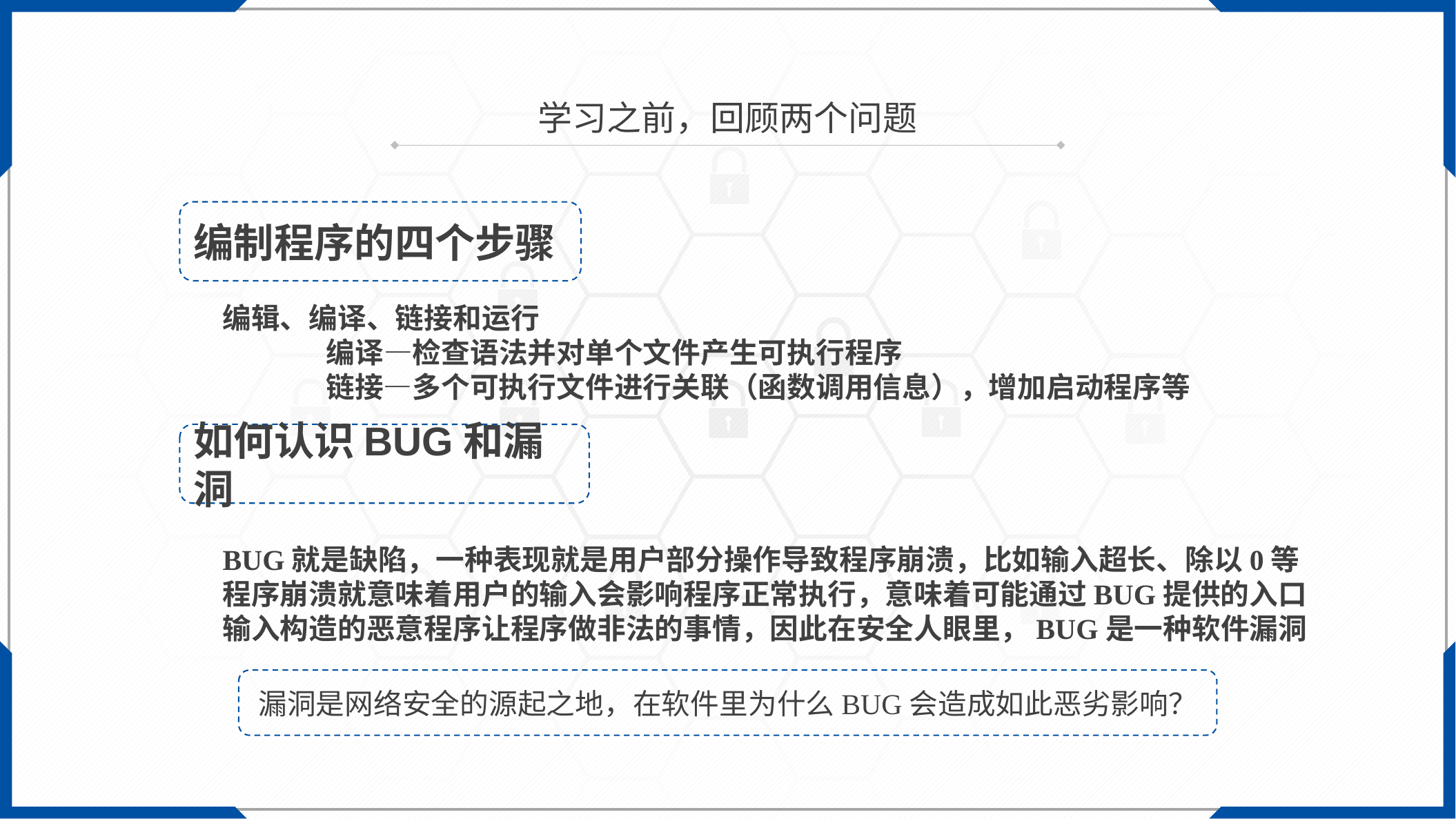

学习之前，回顾两个问题
编制程序的四个步骤
编辑、编译、链接和运行
编译—检查语法并对单个文件产生可执行程序
链接—多个可执行文件进行关联（函数调用信息），增加启动程序等
如何认识BUG和漏洞
BUG就是缺陷，一种表现就是用户部分操作导致程序崩溃，比如输入超长、除以0等
程序崩溃就意味着用户的输入会影响程序正常执行，意味着可能通过BUG提供的入口输入构造的恶意程序让程序做非法的事情，因此在安全人眼里，BUG是一种软件漏洞
漏洞是网络安全的源起之地，在软件里为什么BUG会造成如此恶劣影响？